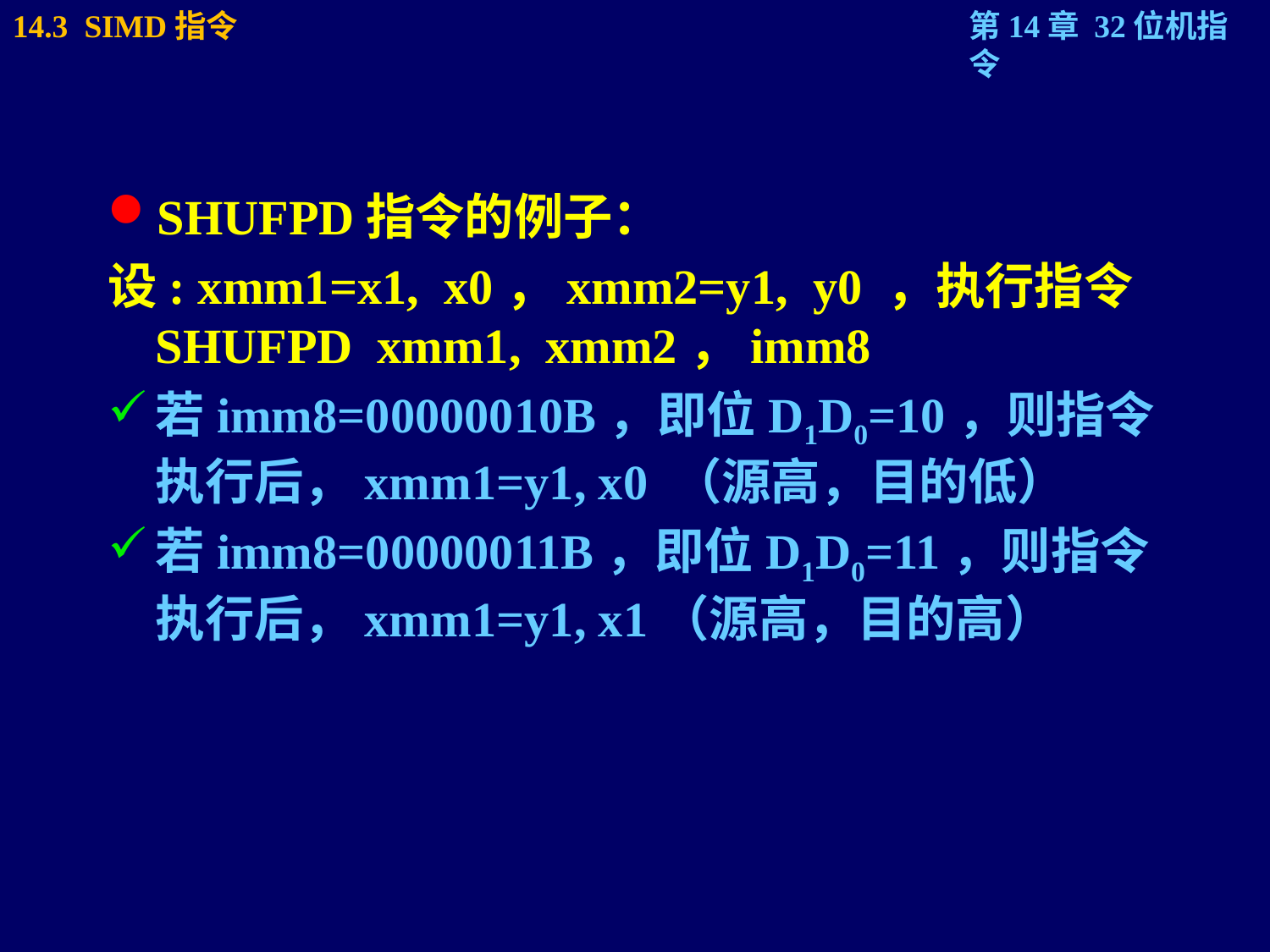

SHUFPD指令的例子：
设: xmm1=x1,  x0，xmm2=y1,  y0 ，执行指令SHUFPD  xmm1,  xmm2，imm8
若imm8=00000010B，即位D1D0=10，则指令执行后，xmm1=y1, x0 （源高，目的低）
若imm8=00000011B，即位D1D0=11，则指令执行后，xmm1=y1, x1（源高，目的高）